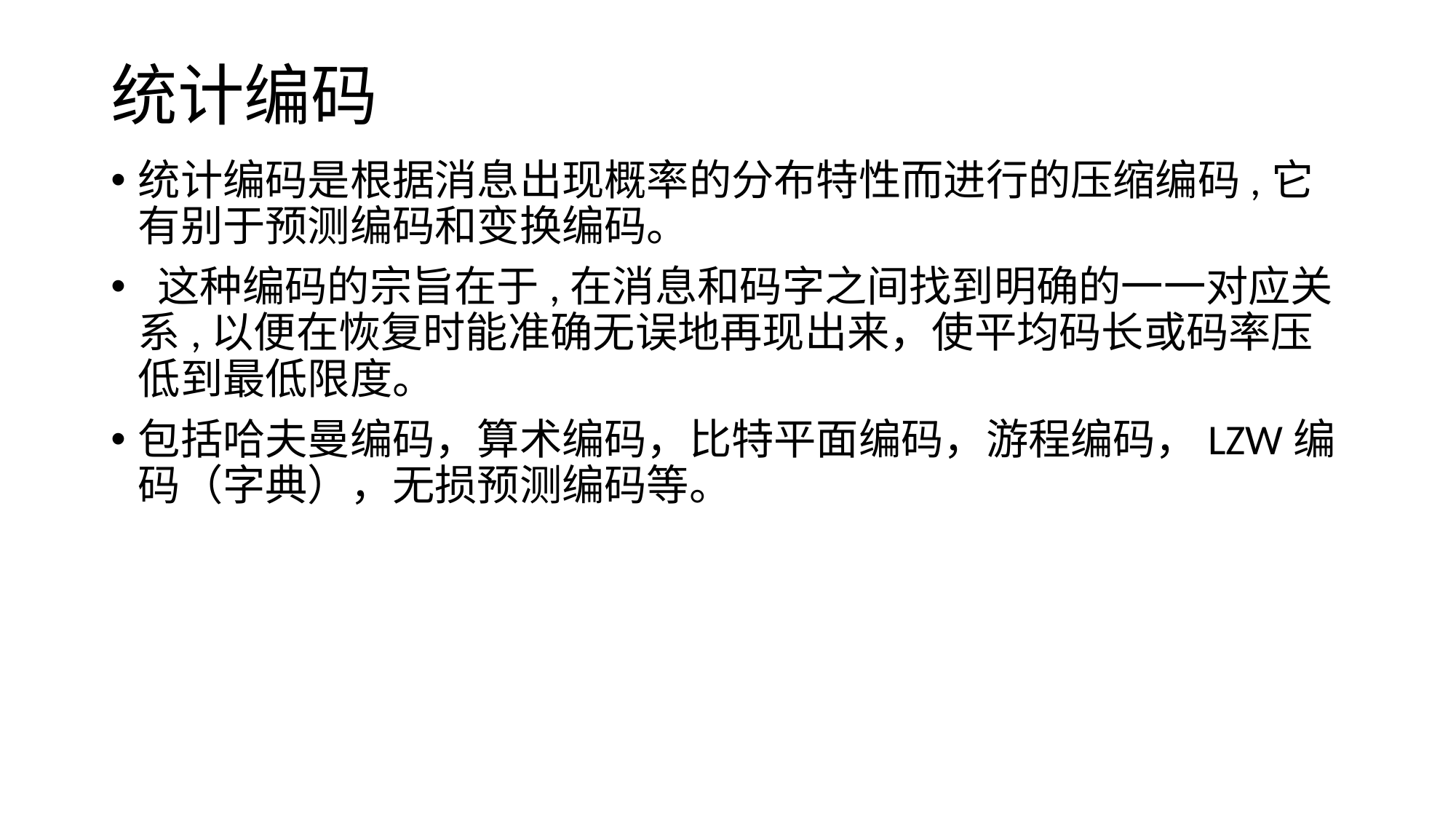

# 统计编码
统计编码是根据消息出现概率的分布特性而进行的压缩编码,它有别于预测编码和变换编码。
 这种编码的宗旨在于,在消息和码字之间找到明确的一一对应关系,以便在恢复时能准确无误地再现出来，使平均码长或码率压低到最低限度。
包括哈夫曼编码，算术编码，比特平面编码，游程编码，LZW编码（字典），无损预测编码等。